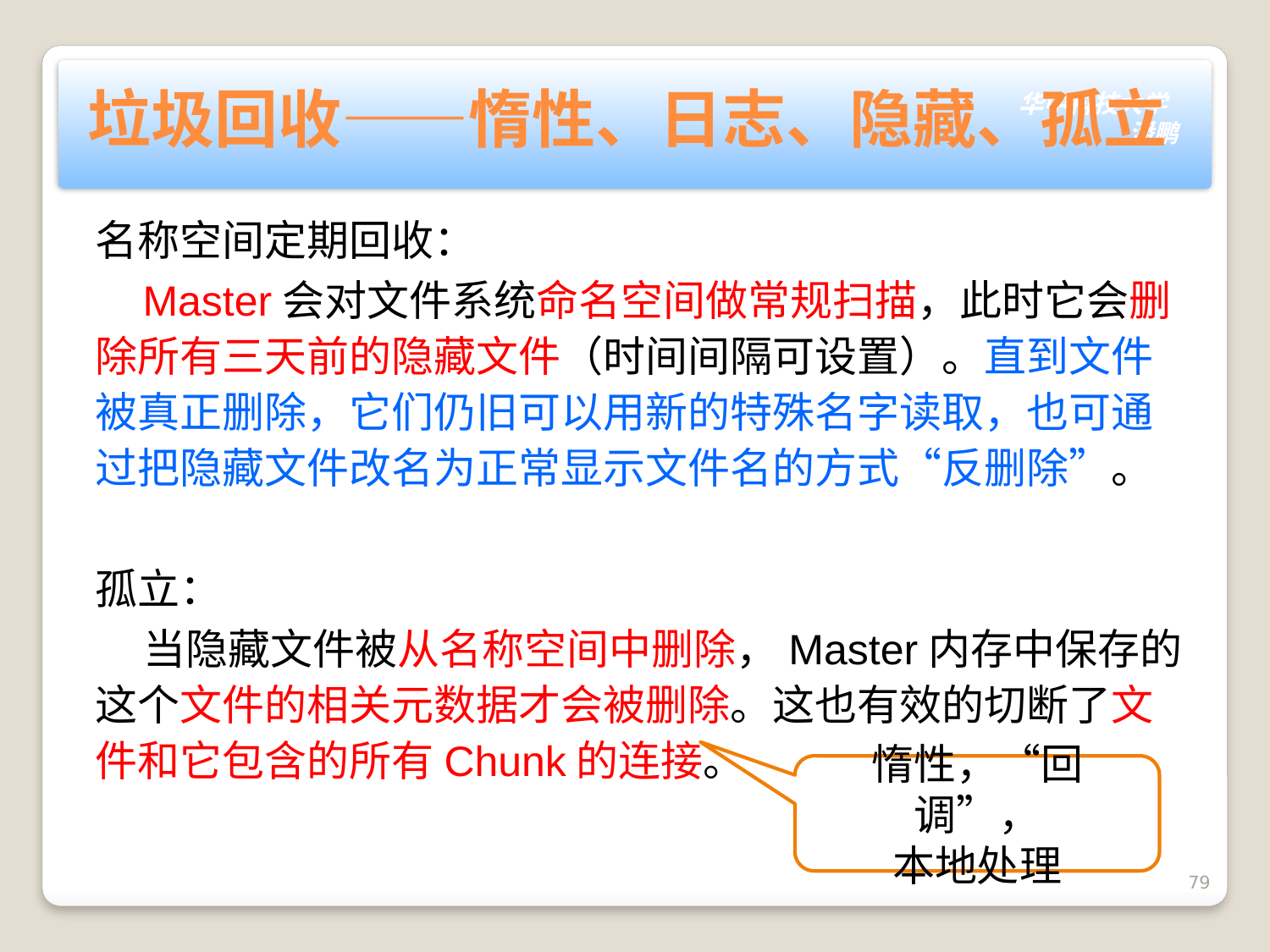

# 垃圾回收——惰性、日志、隐藏、孤立
名称空间定期回收：
    Master会对文件系统命名空间做常规扫描，此时它会删除所有三天前的隐藏文件（时间间隔可设置）。直到文件被真正删除，它们仍旧可以用新的特殊名字读取，也可通过把隐藏文件改名为正常显示文件名的方式“反删除”。

孤立：
    当隐藏文件被从名称空间中删除，Master内存中保存的这个文件的相关元数据才会被删除。这也有效的切断了文件和它包含的所有Chunk的连接。
惰性，“回调”，
本地处理
79